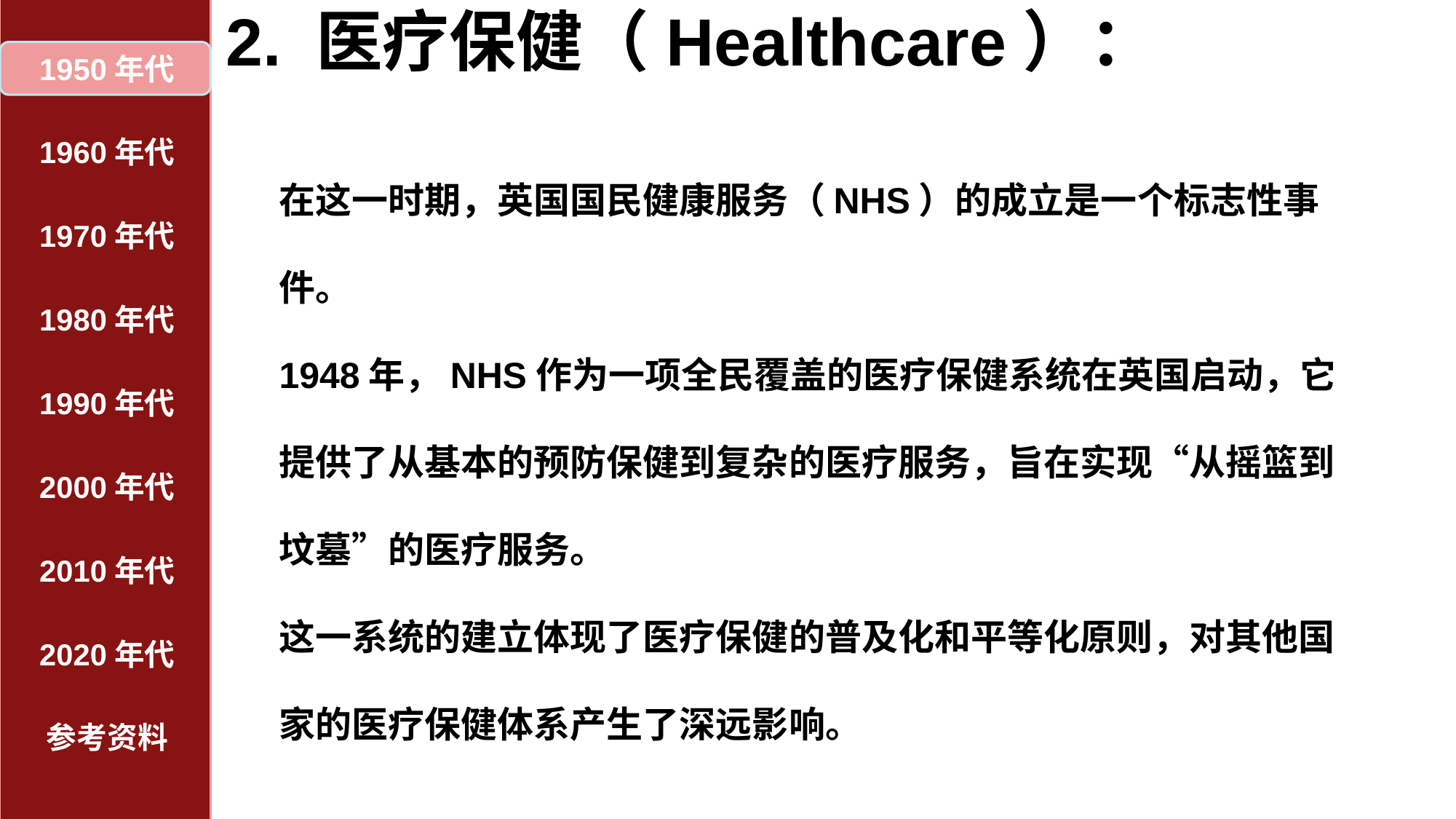

# 2. 医疗保健（Healthcare）：

1950年代
1960年代
在这一时期，英国国民健康服务（NHS）的成立是一个标志性事件。
1948年，NHS作为一项全民覆盖的医疗保健系统在英国启动，它提供了从基本的预防保健到复杂的医疗服务，旨在实现“从摇篮到坟墓”的医疗服务。
这一系统的建立体现了医疗保健的普及化和平等化原则，对其他国家的医疗保健体系产生了深远影响。
1970年代
1980年代

1990年代

2000年代
2010年代
2020年代
参考资料